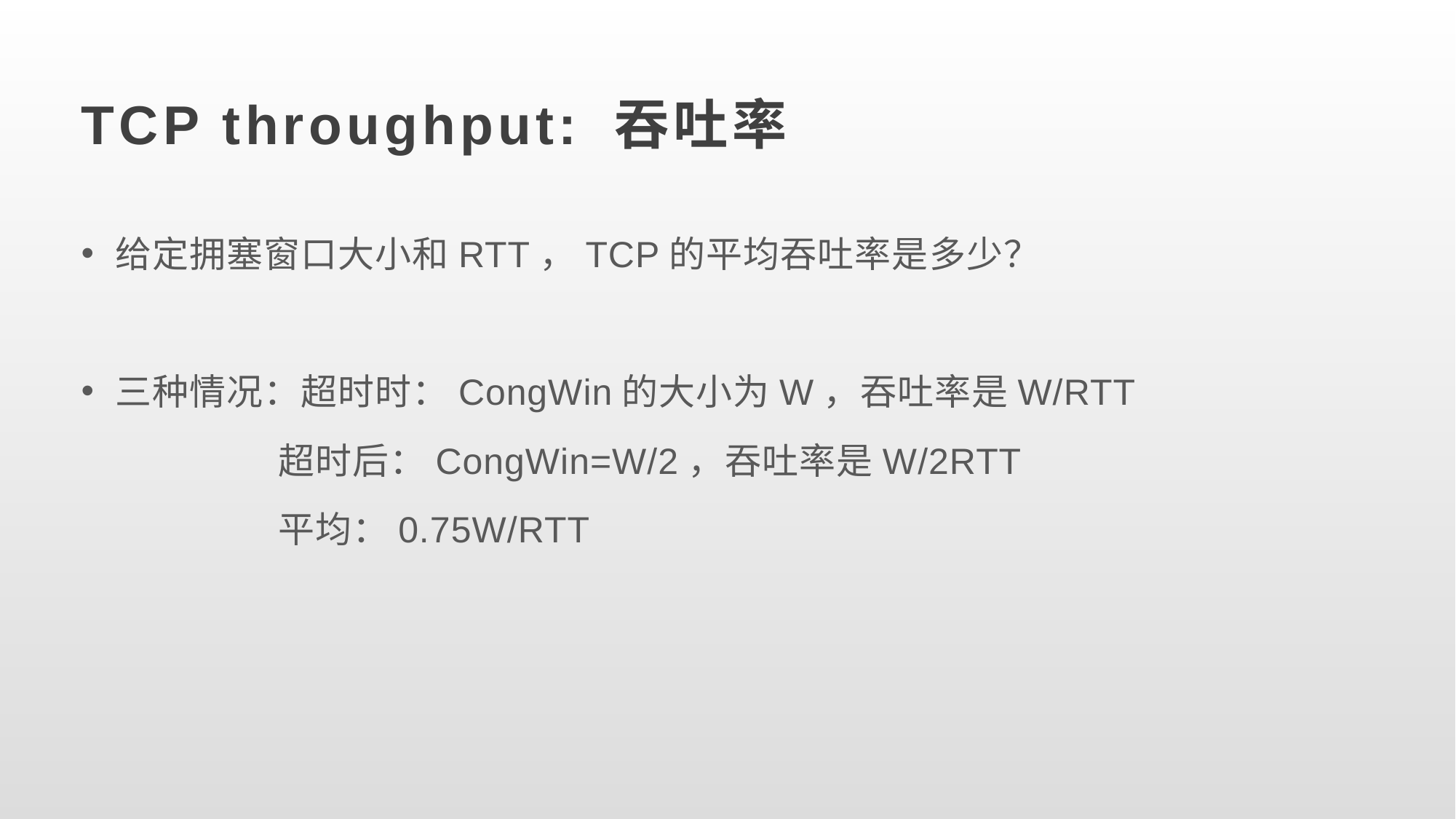

TCP throughput: 吞吐率
给定拥塞窗口大小和RTT，TCP的平均吞吐率是多少？

三种情况：超时时：CongWin的大小为W，吞吐率是W/RTT
                     超时后：CongWin=W/2，吞吐率是W/2RTT
                     平均：0.75W/RTT